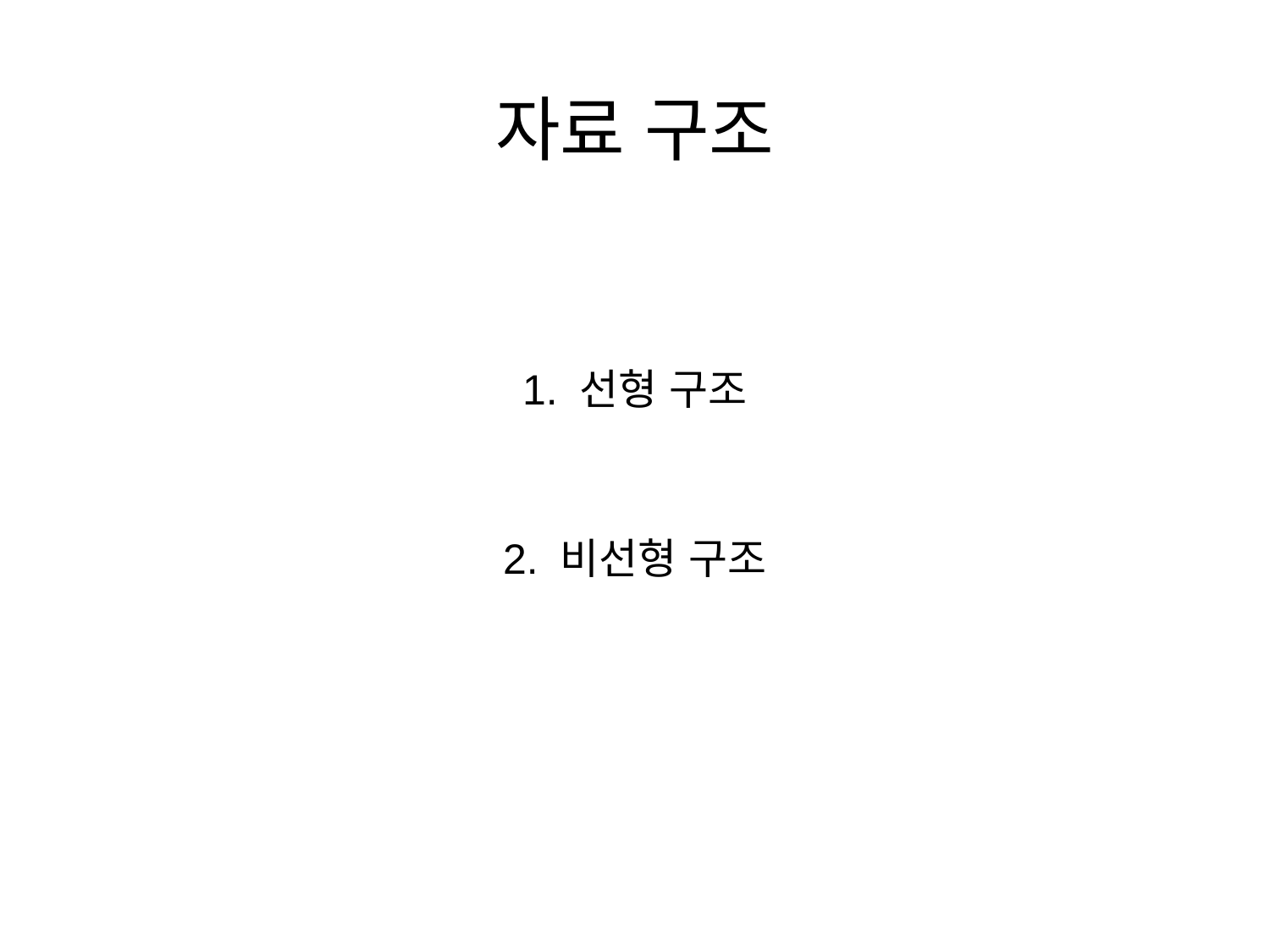

# 자료 구조
1. 선형 구조
2. 비선형 구조